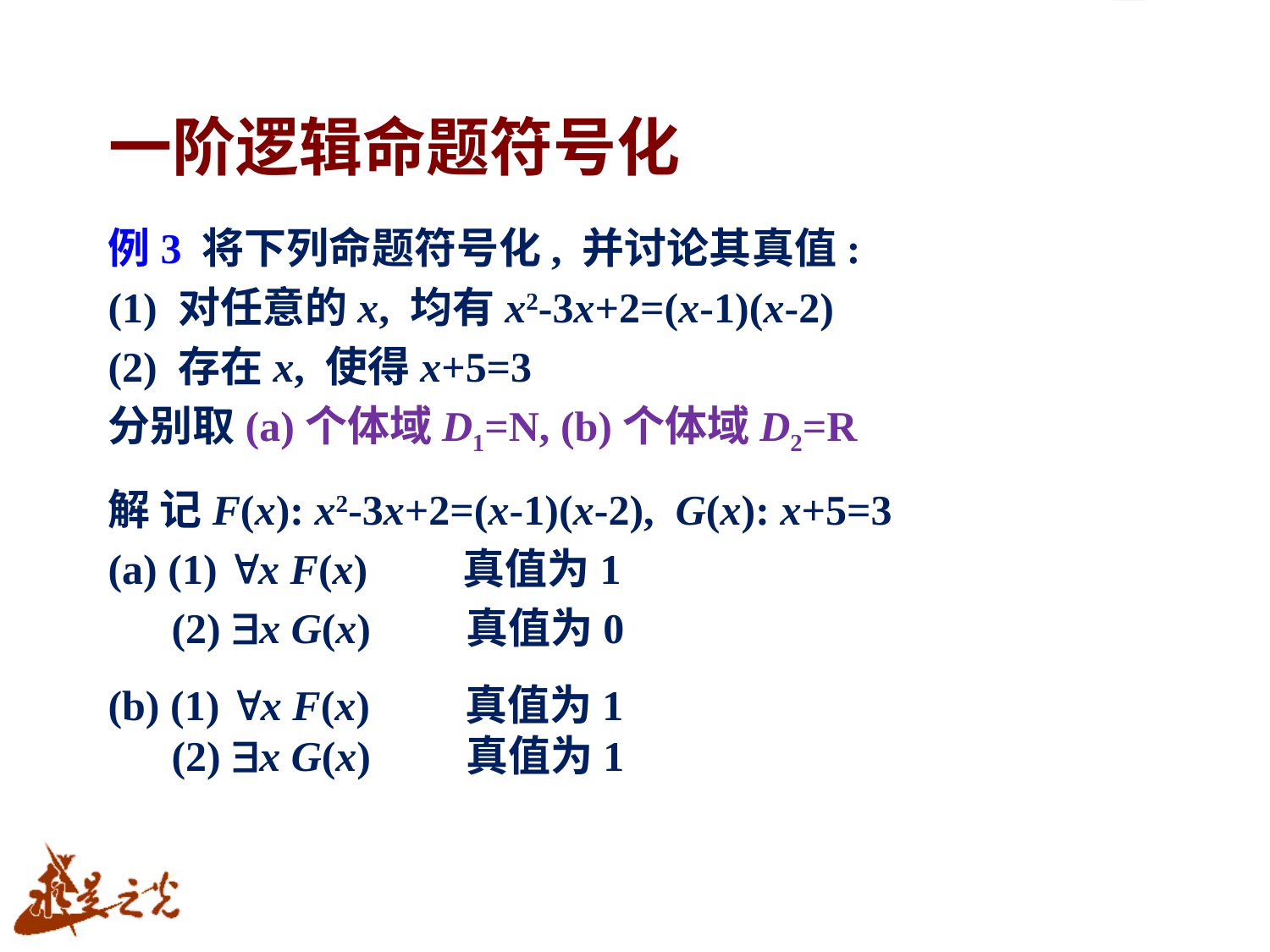

一阶逻辑命题符号化
例3 将下列命题符号化, 并讨论其真值:
(1) 对任意的x, 均有x2-3x+2=(x-1)(x-2)
(2) 存在x, 使得x+5=3
分别取(a)个体域D1=N, (b)个体域D2=R
解 记F(x): x2-3x+2=(x-1)(x-2),  G(x): x+5=3
(a) (1) ∀x F(x)        真值为1
      (2) ∃x G(x)        真值为0
(b) (1) ∀x F(x)        真值为1
      (2) ∃x G(x)        真值为1

10